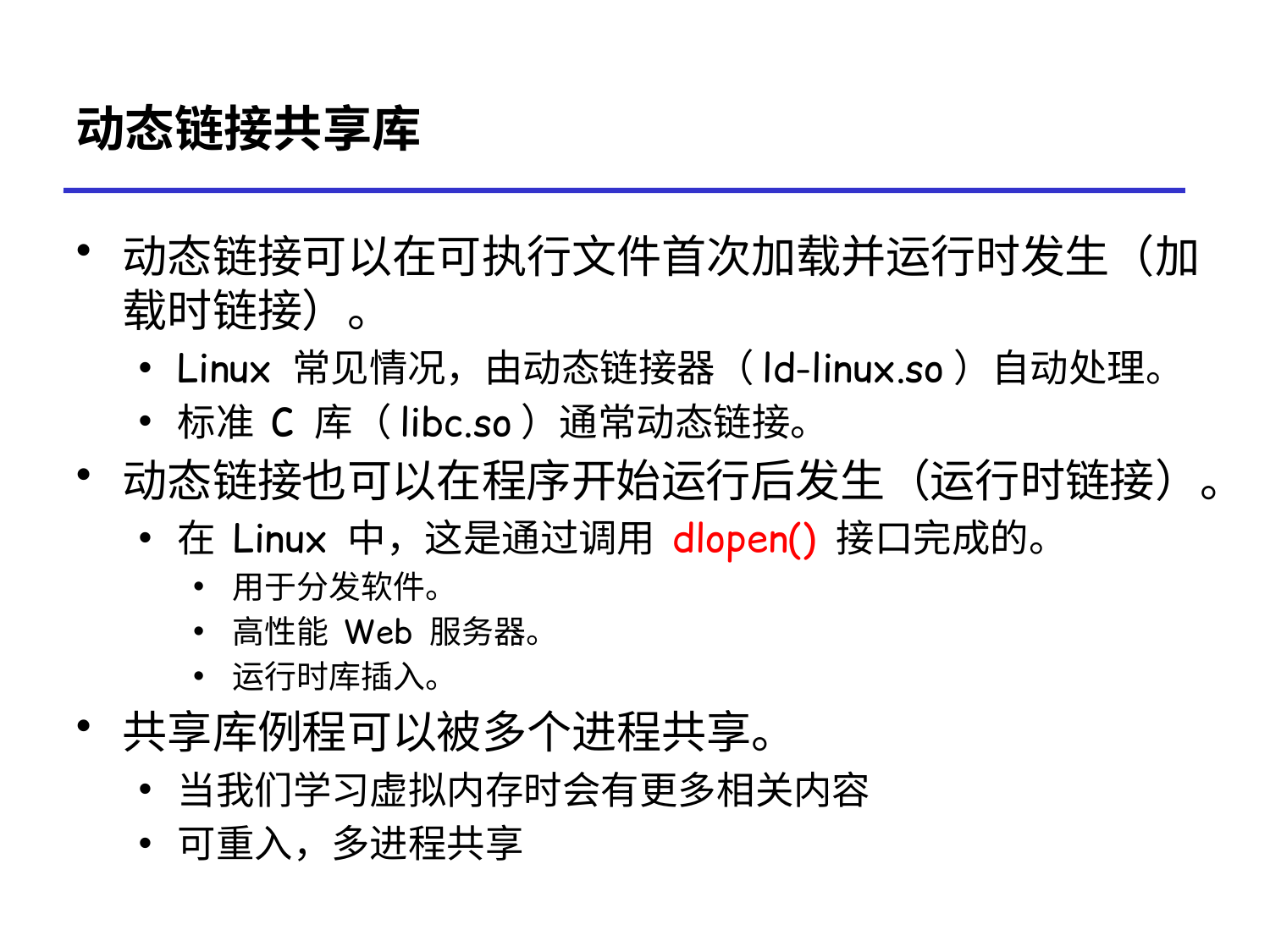

# 动态链接共享库
动态链接可以在可执行文件首次加载并运行时发生（加载时链接）。
Linux 常见情况，由动态链接器（ld-linux.so）自动处理。
标准 C 库（libc.so）通常动态链接。
动态链接也可以在程序开始运行后发生（运行时链接）。
在 Linux 中，这是通过调用 dlopen() 接口完成的。
用于分发软件。
高性能 Web 服务器。
运行时库插入。
共享库例程可以被多个进程共享。
当我们学习虚拟内存时会有更多相关内容
可重入，多进程共享